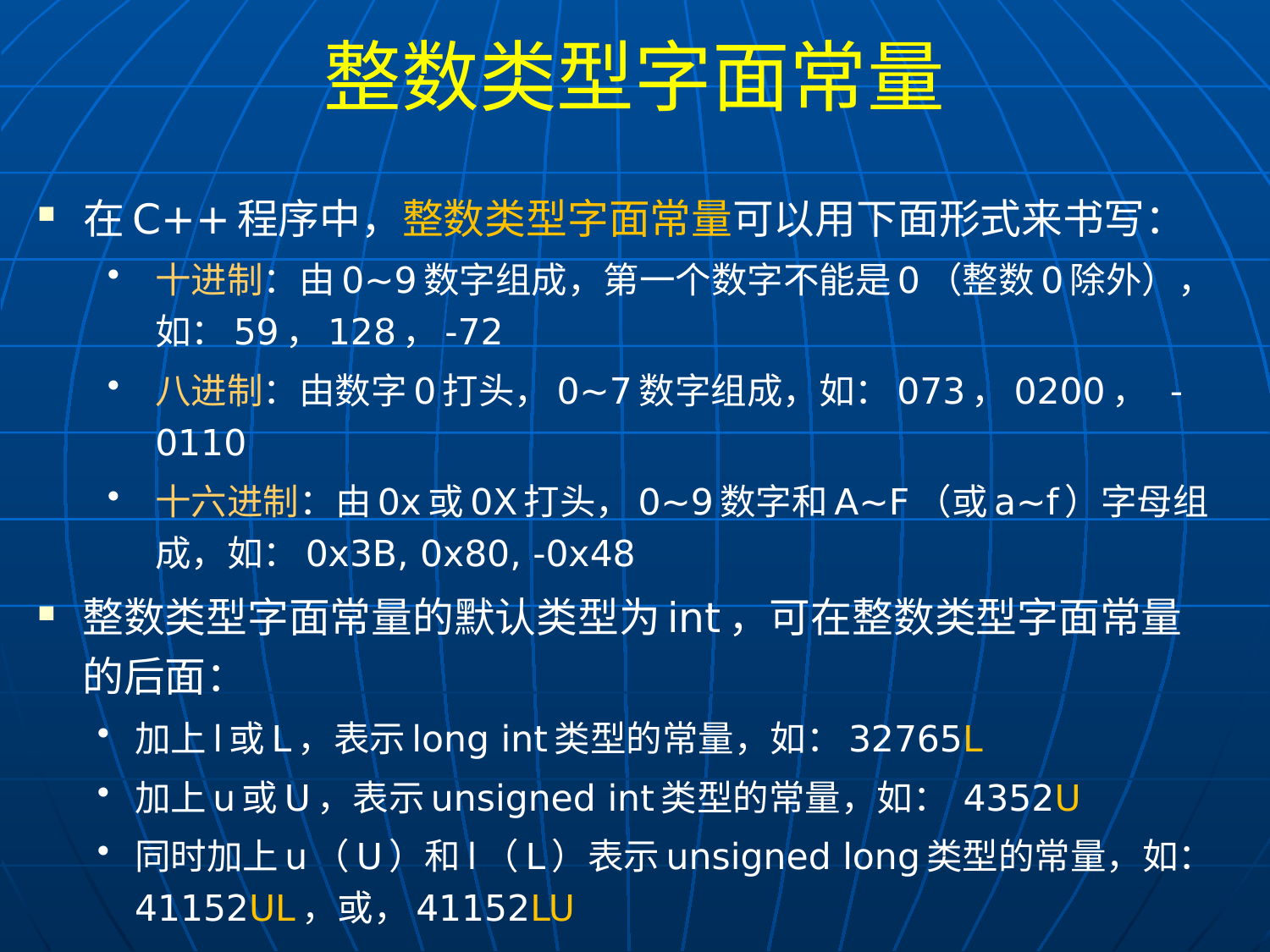

# 整数类型字面常量
在C++程序中，整数类型字面常量可以用下面形式来书写：
十进制：由0~9数字组成，第一个数字不能是0（整数0除外），如：59，128，-72
八进制：由数字0打头，0~7数字组成，如：073，0200，  -0110
十六进制：由0x或0X打头，0~9数字和A~F（或a~f）字母组成，如：0x3B, 0x80, -0x48
整数类型字面常量的默认类型为int，可在整数类型字面常量的后面：
加上l或L，表示long int类型的常量，如：32765L
加上u或U，表示unsigned int类型的常量，如： 4352U
同时加上u（U）和l（L）表示unsigned long类型的常量，如：41152UL，或，41152LU